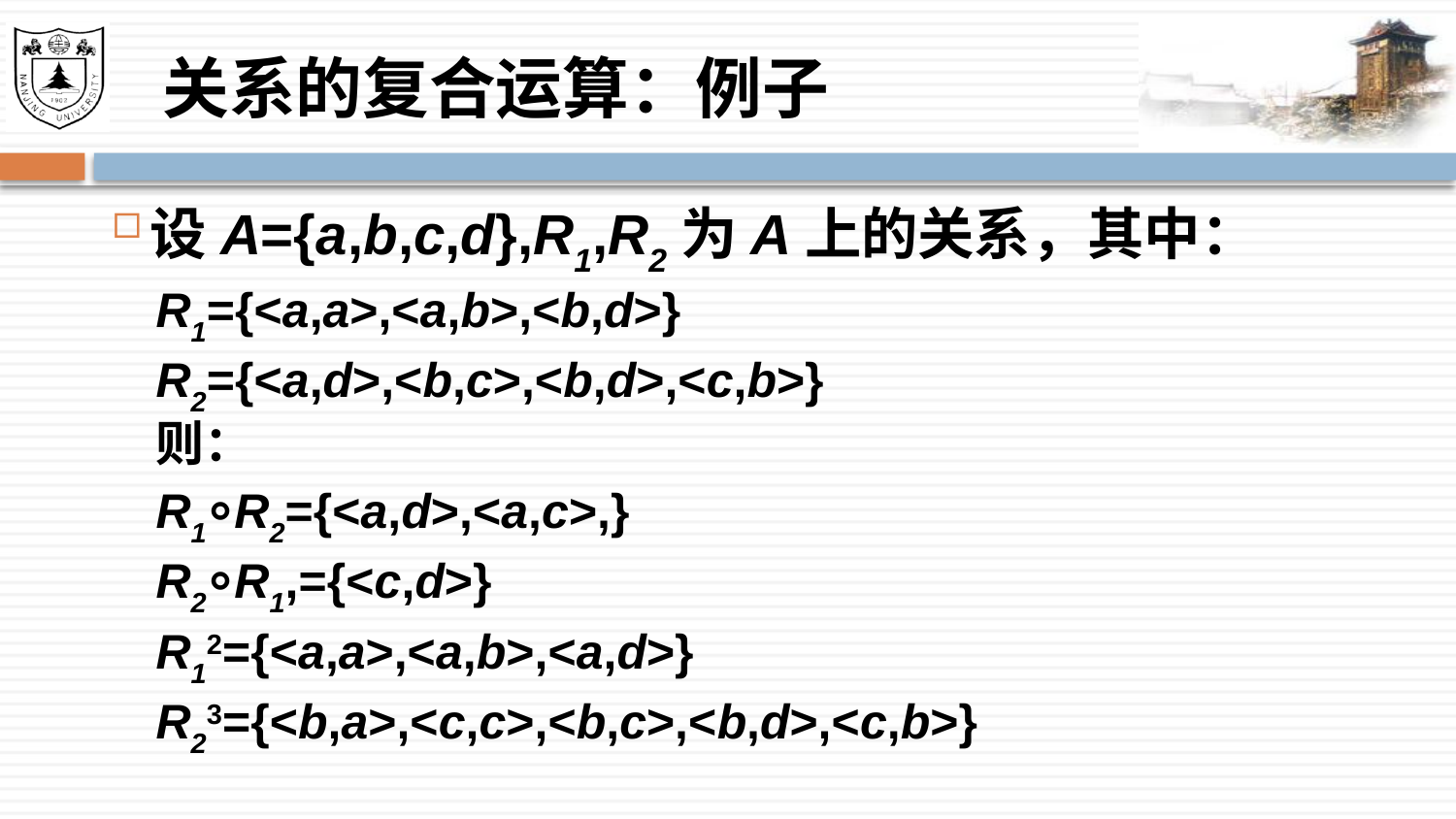

# 关系的复合运算：例子
设A={a,b,c,d},R1,R2为A上的关系，其中：
R1={<a,a>,<a,b>,<b,d>}
R2={<a,d>,<b,c>,<b,d>,<c,b>}
则：
R1⸰R2={<a,d>,<a,c>,}
R2⸰R1,={<c,d>}
R12={<a,a>,<a,b>,<a,d>}
R23={<b,a>,<c,c>,<b,c>,<b,d>,<c,b>}